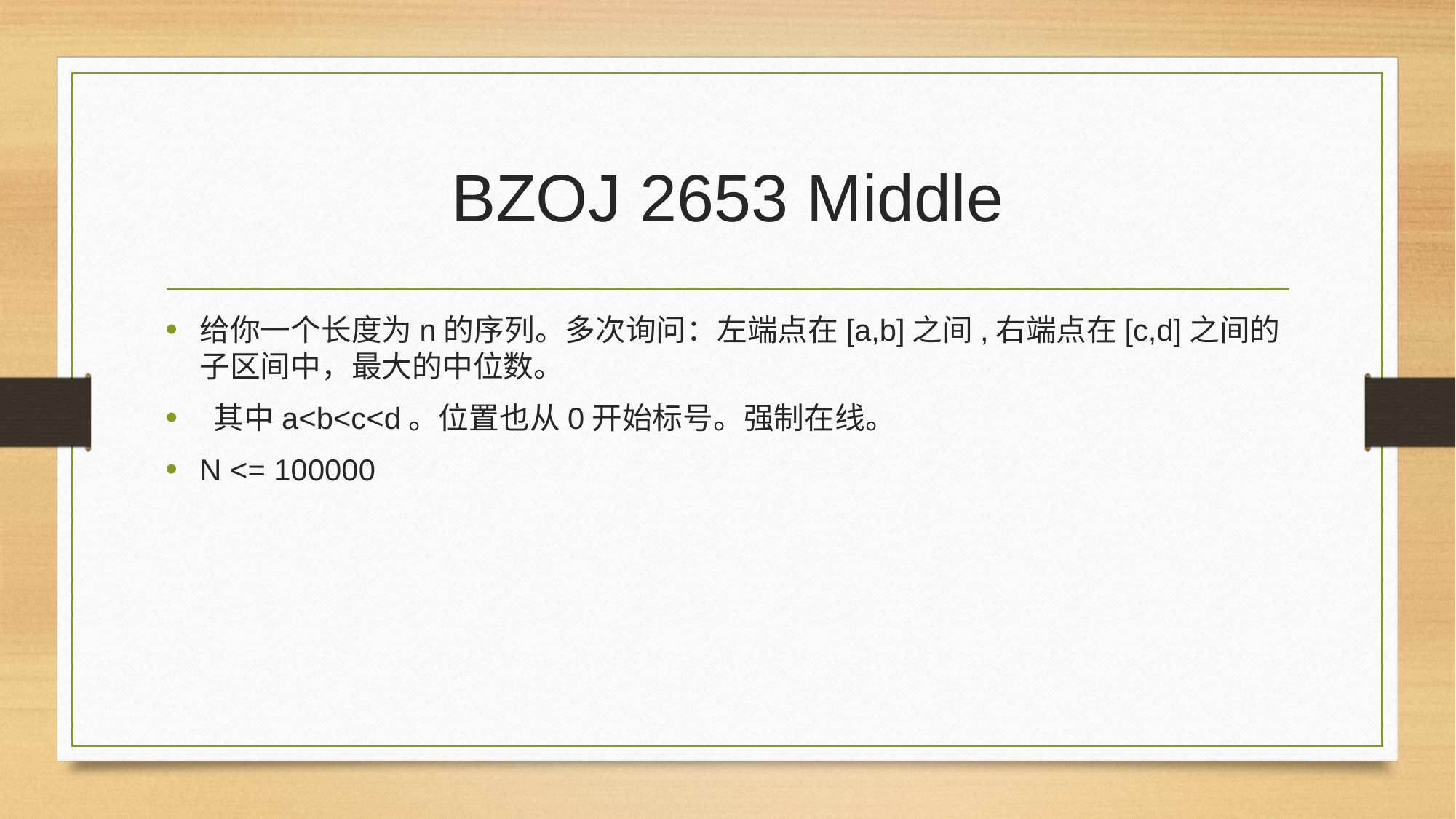

# BZOJ 2653 Middle
给你一个长度为n的序列。多次询问：左端点在[a,b]之间,右端点在[c,d]之间的子区间中，最大的中位数。
 其中a<b<c<d。位置也从0开始标号。强制在线。
N <= 100000